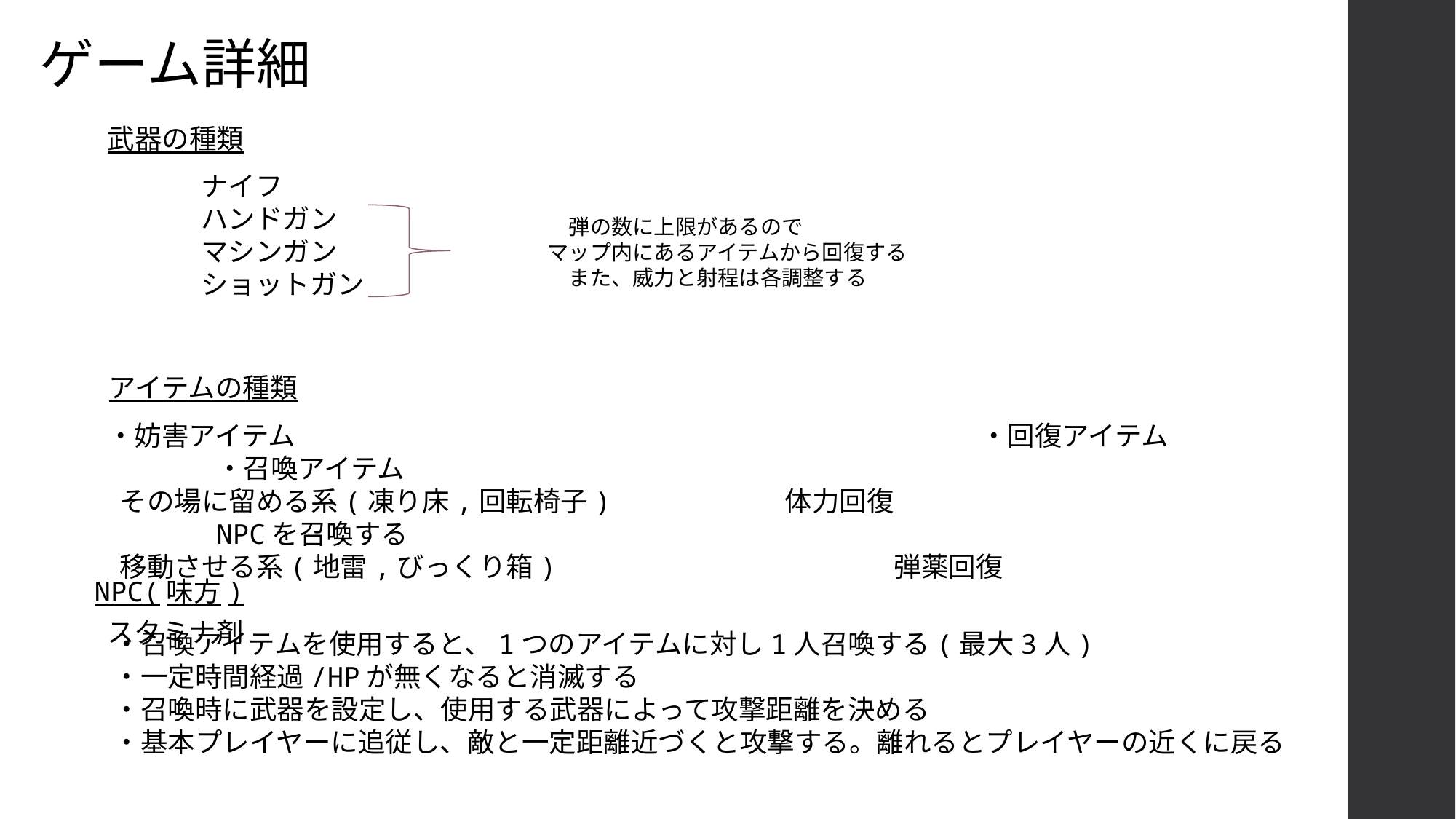

ゲーム詳細
武器の種類
ナイフ
ハンドガン
マシンガン
ショットガン

　弾の数に上限があるので
マップ内にあるアイテムから回復する
　また、威力と射程は各調整する
アイテムの種類
・妨害アイテム　 						・回復アイテム		・召喚アイテム
 その場に留める系(凍り床,回転椅子)		 体力回復				NPCを召喚する
 移動させる系(地雷,びっくり箱)			 弾薬回復
										 スタミナ剤
NPC(味方)
・召喚アイテムを使用すると、1つのアイテムに対し1人召喚する(最大3人)
・一定時間経過/HPが無くなると消滅する
・召喚時に武器を設定し、使用する武器によって攻撃距離を決める
・基本プレイヤーに追従し、敵と一定距離近づくと攻撃する。離れるとプレイヤーの近くに戻る